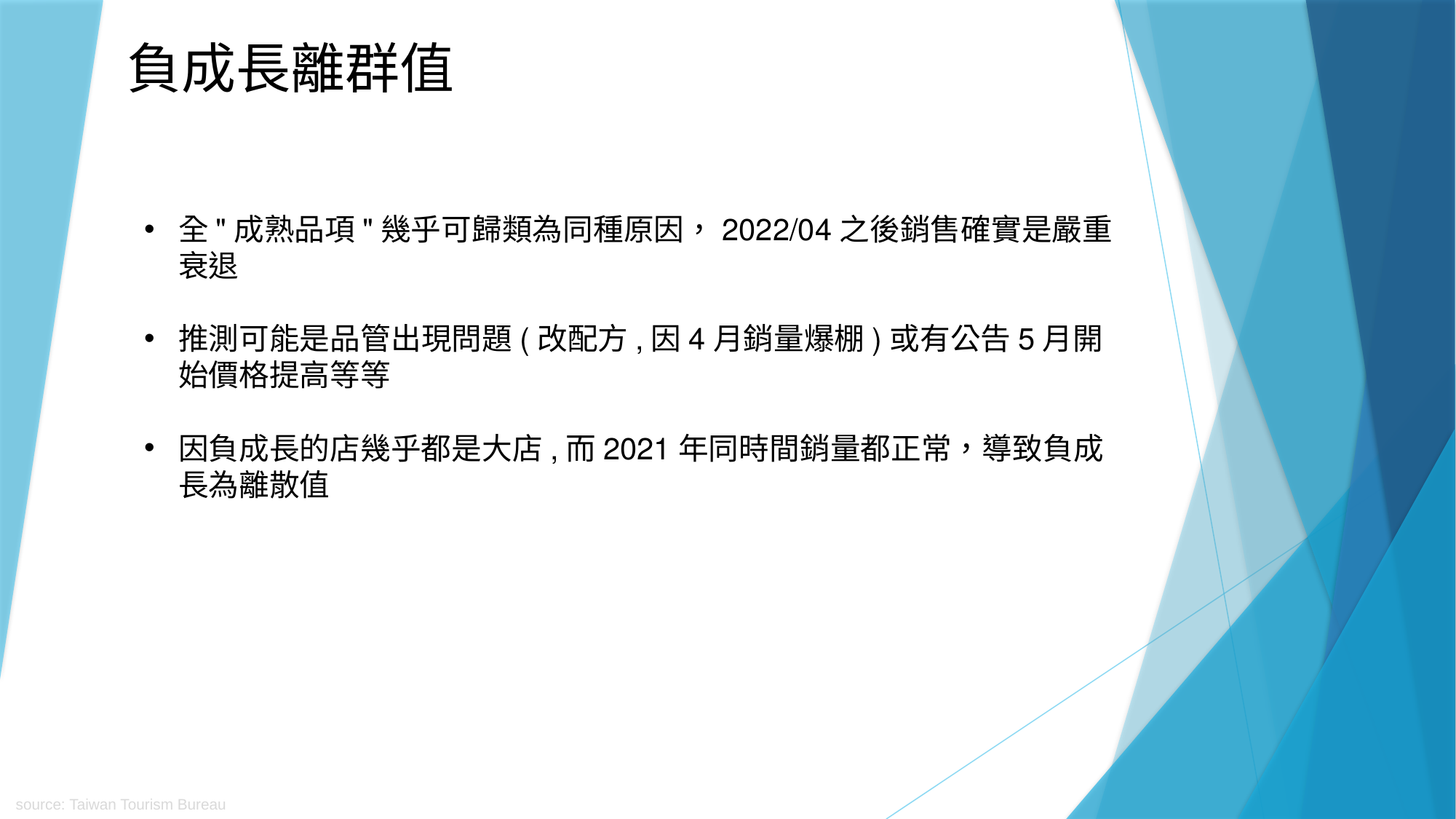

負成長離群值

全"成熟品項"幾乎可歸類為同種原因，2022/04之後銷售確實是嚴重衰退

推測可能是品管出現問題(改配方,因4月銷量爆棚)或有公告5月開始價格提高等等

因負成長的店幾乎都是大店,而2021年同時間銷量都正常，導致負成長為離散值

source: Taiwan Tourism Bureau